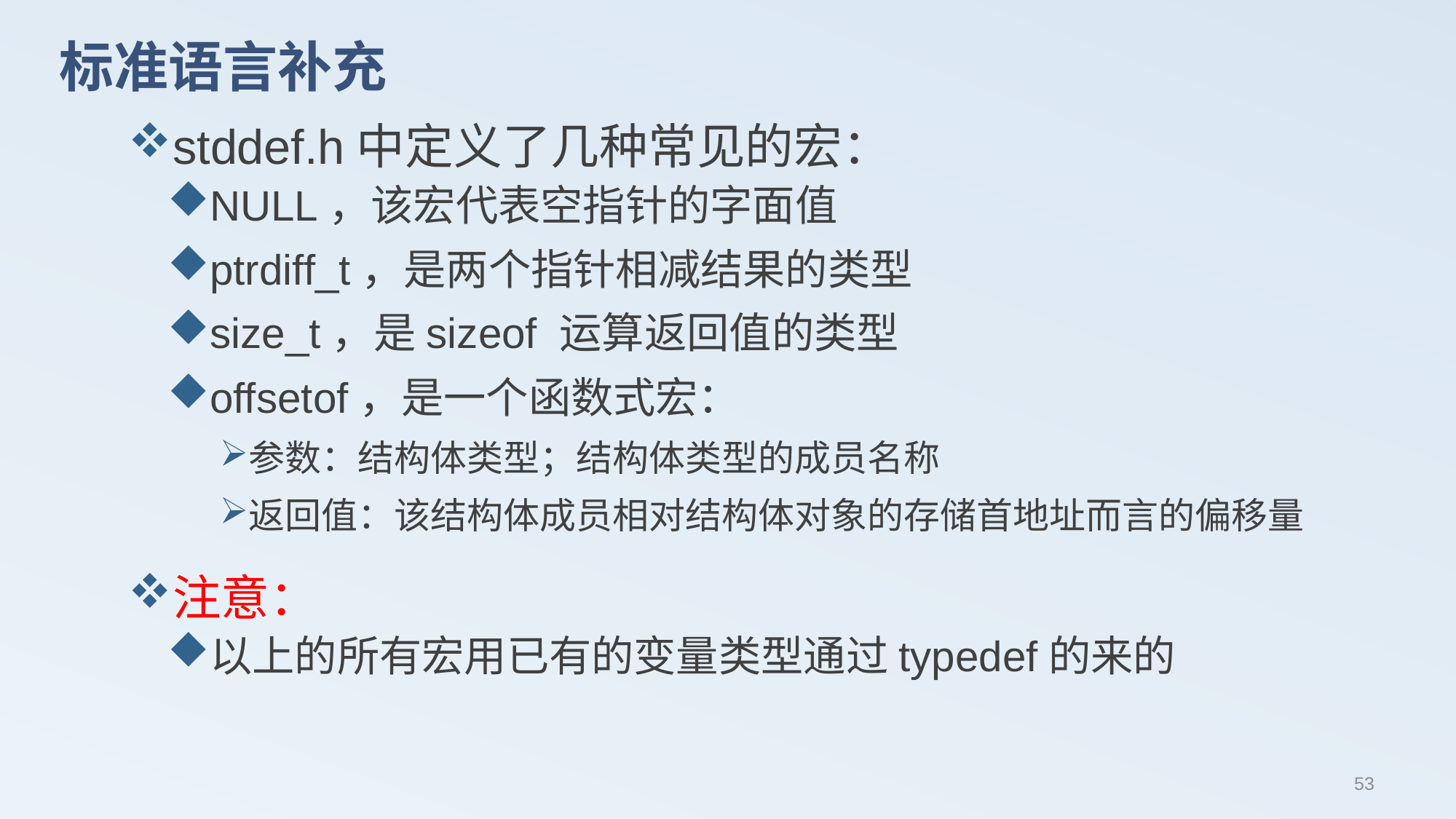

# 标准语言补充
stddef.h中定义了几种常见的宏：
NULL，该宏代表空指针的字面值
ptrdiff_t，是两个指针相减结果的类型
size_t，是sizeof 运算返回值的类型
offsetof，是一个函数式宏：
参数：结构体类型；结构体类型的成员名称
返回值：该结构体成员相对结构体对象的存储首地址而言的偏移量
注意：
以上的所有宏用已有的变量类型通过typedef的来的